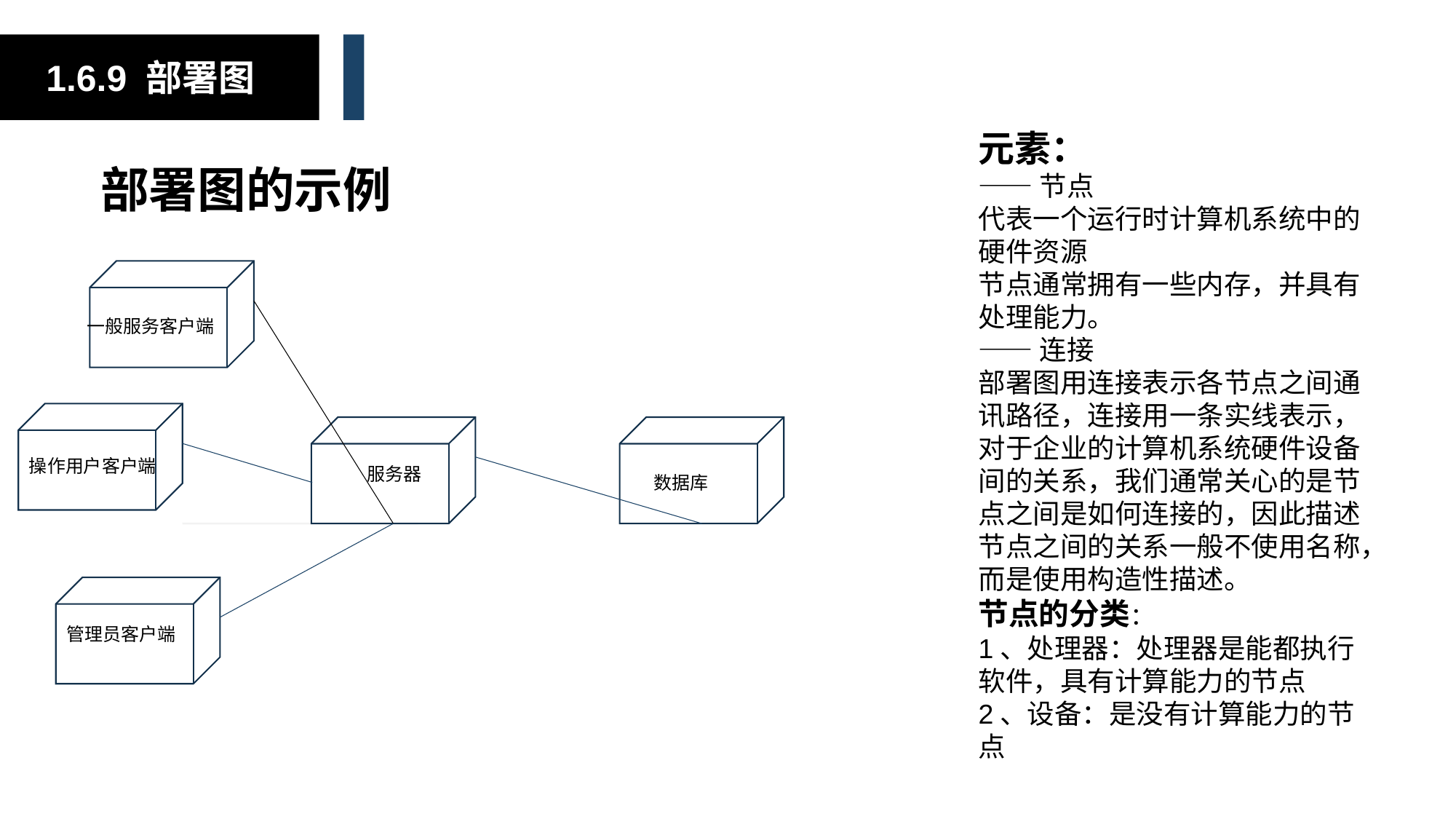

1.6.9 部署图
元素：
——节点
代表一个运行时计算机系统中的硬件资源
节点通常拥有一些内存，并具有处理能力。
——连接
部署图用连接表示各节点之间通讯路径，连接用一条实线表示，对于企业的计算机系统硬件设备间的关系，我们通常关心的是节点之间是如何连接的，因此描述节点之间的关系一般不使用名称，而是使用构造性描述。
节点的分类：
1、处理器：处理器是能都执行软件，具有计算能力的节点
2、设备：是没有计算能力的节点
部署图的示例

一般服务客户端

操作用户客户端
服务器
数据库

管理员客户端